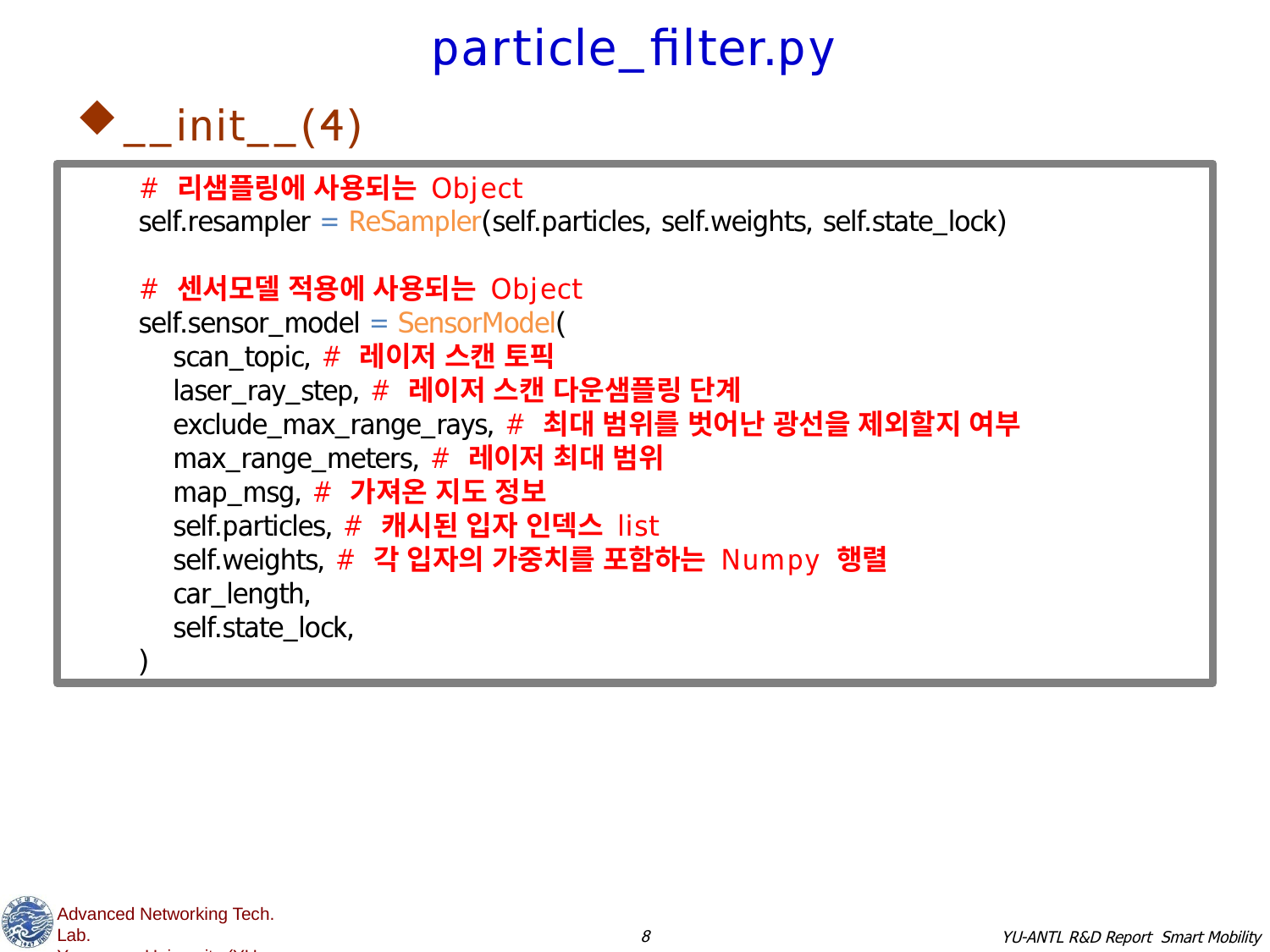

# particle_filter.py
__init__(4)
        # 리샘플링에 사용되는 Object
        self.resampler = ReSampler(self.particles, self.weights, self.state_lock)

        # 센서모델 적용에 사용되는 Object
        self.sensor_model = SensorModel(
            scan_topic, # 레이저 스캔 토픽
            laser_ray_step, # 레이저 스캔 다운샘플링 단계
            exclude_max_range_rays, # 최대 범위를 벗어난 광선을 제외할지 여부
            max_range_meters, # 레이저 최대 범위
            map_msg, # 가져온 지도 정보
            self.particles, # 캐시된 입자 인덱스 list
            self.weights, # 각 입자의 가중치를 포함하는 Numpy 행렬
            car_length,
            self.state_lock,
        )